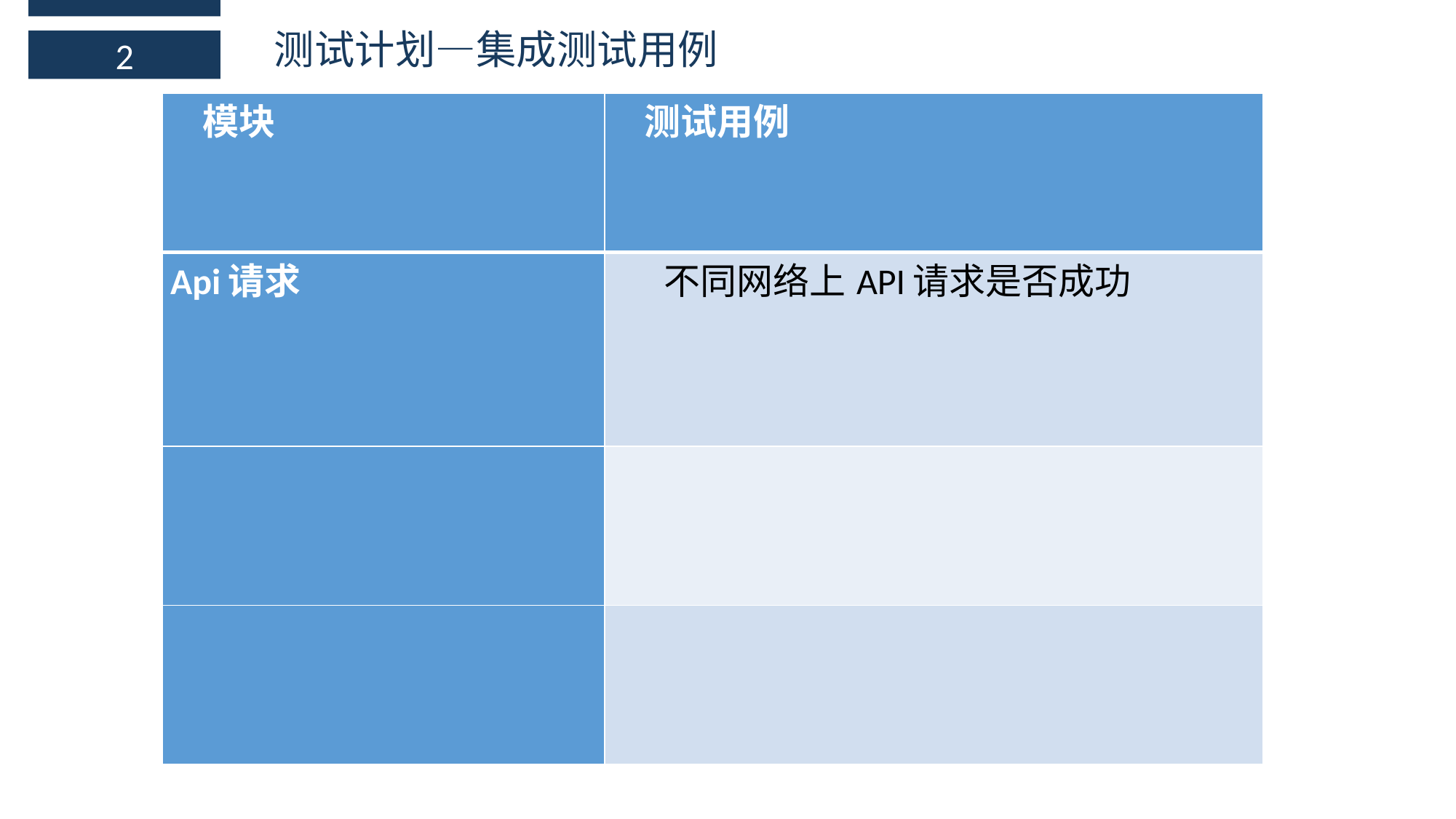

测试计划—集成测试用例
2
| 模块 | 测试用例 |
| --- | --- |
| Api请求 | 不同网络上API请求是否成功 |
|  |  |
|  |  |